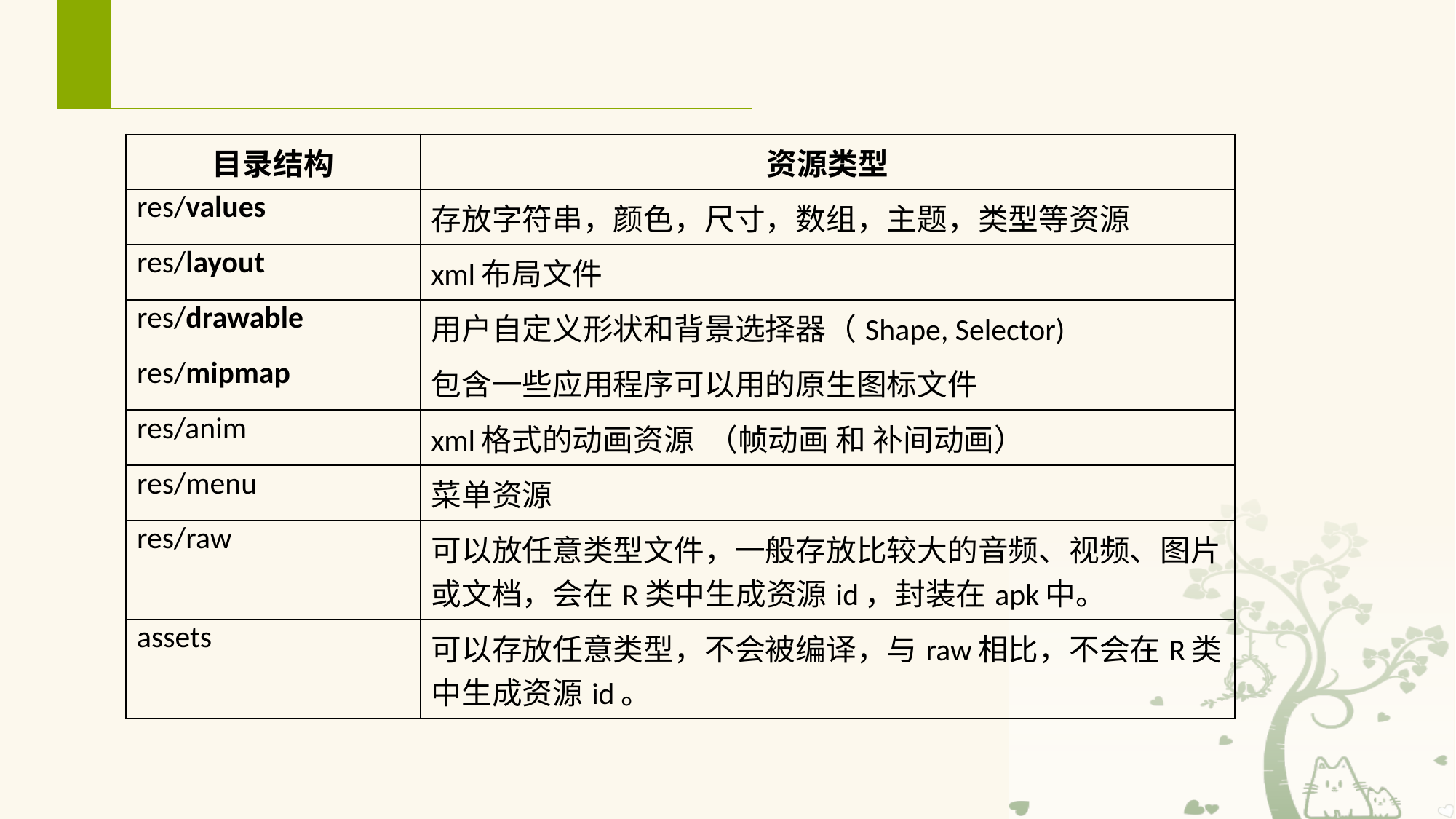

# res目录 一览
| 目录结构 | 资源类型 |
| --- | --- |
| res/values | 存放字符串，颜色，尺寸，数组，主题，类型等资源 |
| res/layout | xml布局文件 |
| res/drawable | 用户自定义形状和背景选择器（Shape, Selector) |
| res/mipmap | 包含一些应用程序可以用的原生图标文件 |
| res/anim | xml格式的动画资源 （帧动画 和 补间动画） |
| res/menu | 菜单资源 |
| res/raw | 可以放任意类型文件，一般存放比较大的音频、视频、图片或文档，会在R类中生成资源id，封装在apk中。 |
| assets | 可以存放任意类型，不会被编译，与raw相比，不会在R类中生成资源id。 |